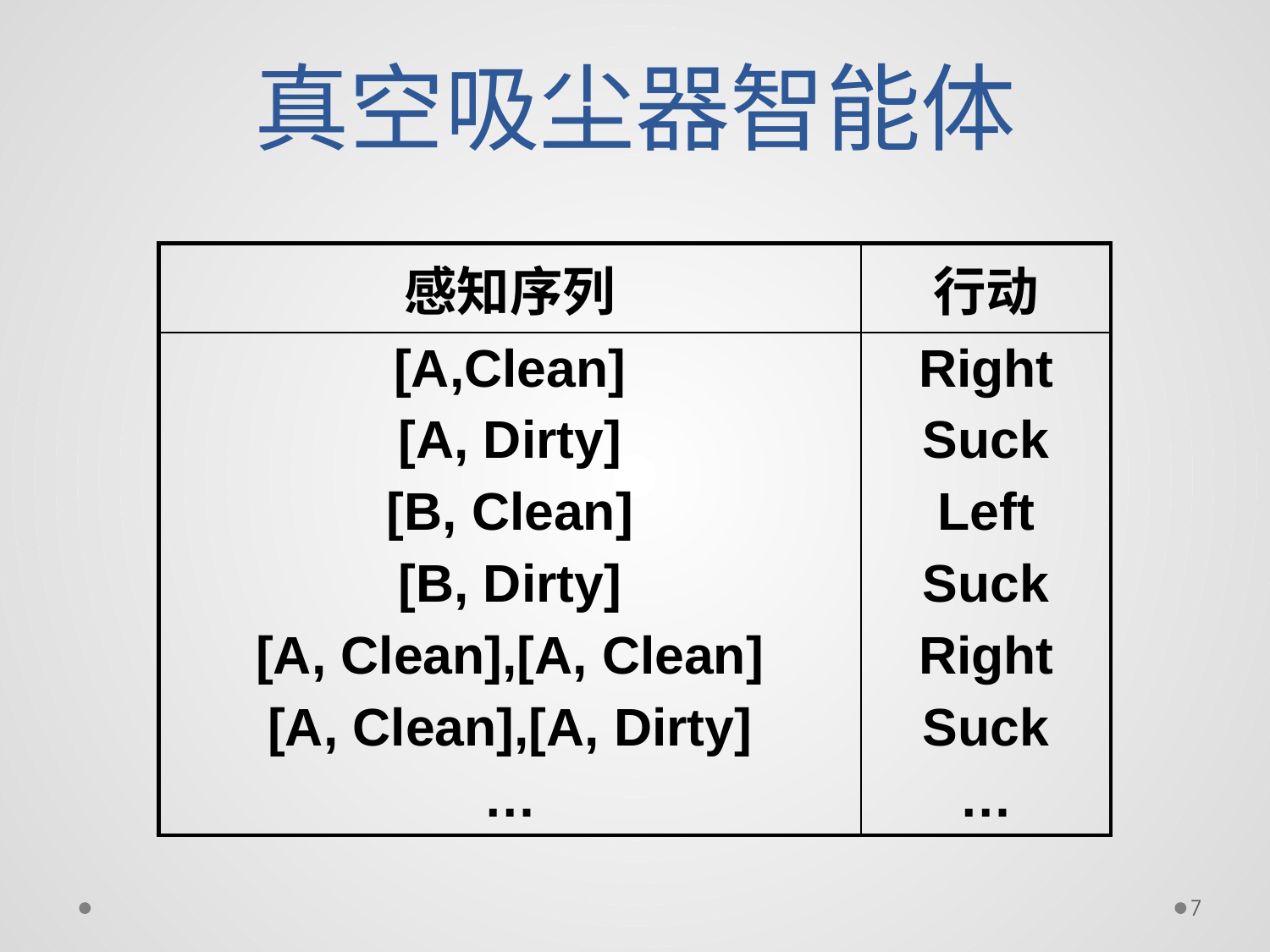

# 真空吸尘器智能体
| 感知序列 | 行动 |
| --- | --- |
| [A,Clean] | Right |
| [A, Dirty] | Suck |
| [B, Clean] | Left |
| [B, Dirty] | Suck |
| [A, Clean],[A, Clean] | Right |
| [A, Clean],[A, Dirty] | Suck |
| … | … |
7